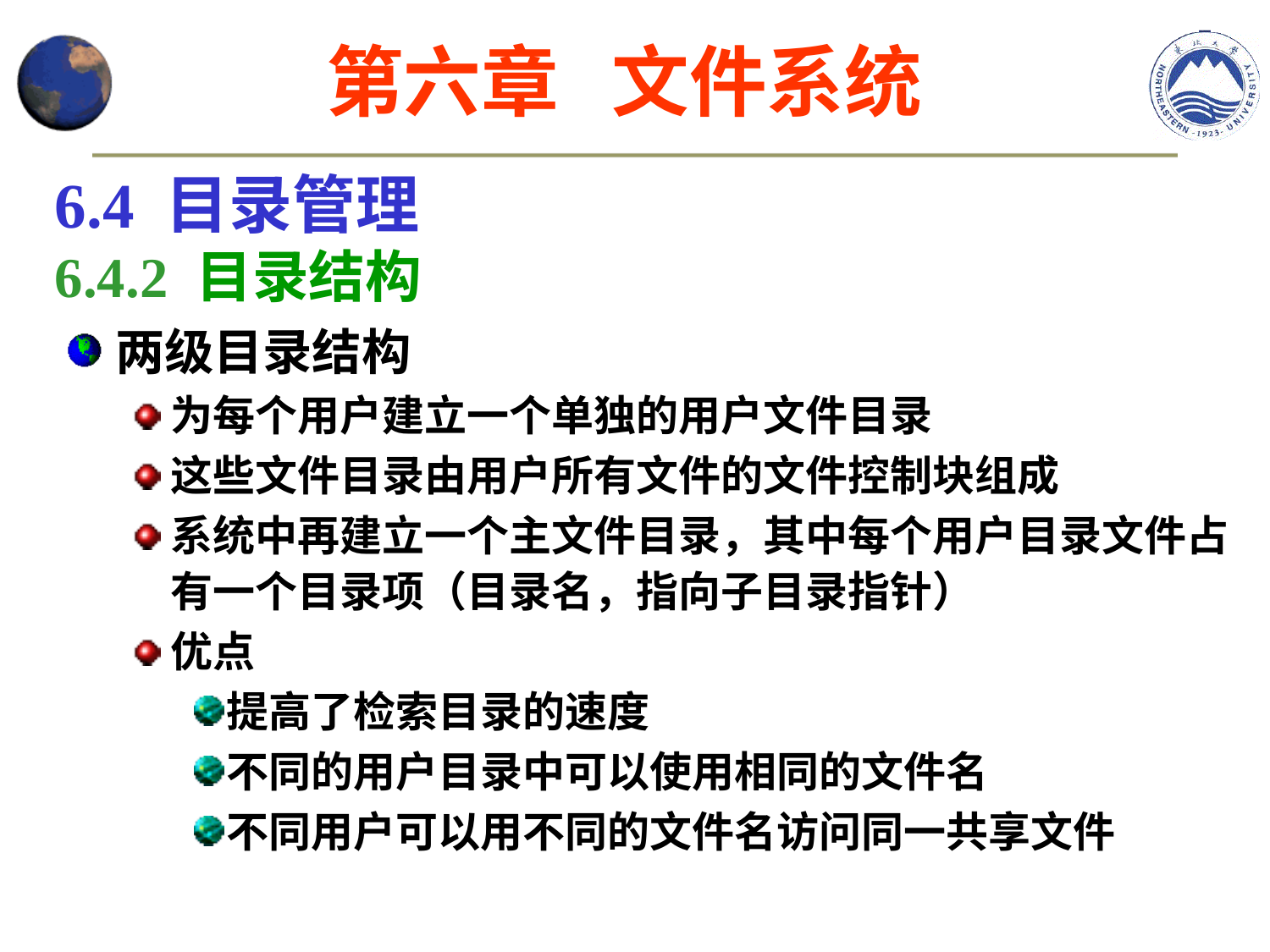

第六章   文件系统
6.4 目录管理
6.4.2 目录结构
两级目录结构
为每个用户建立一个单独的用户文件目录
这些文件目录由用户所有文件的文件控制块组成
系统中再建立一个主文件目录，其中每个用户目录文件占有一个目录项（目录名，指向子目录指针）
优点
提高了检索目录的速度
不同的用户目录中可以使用相同的文件名
不同用户可以用不同的文件名访问同一共享文件